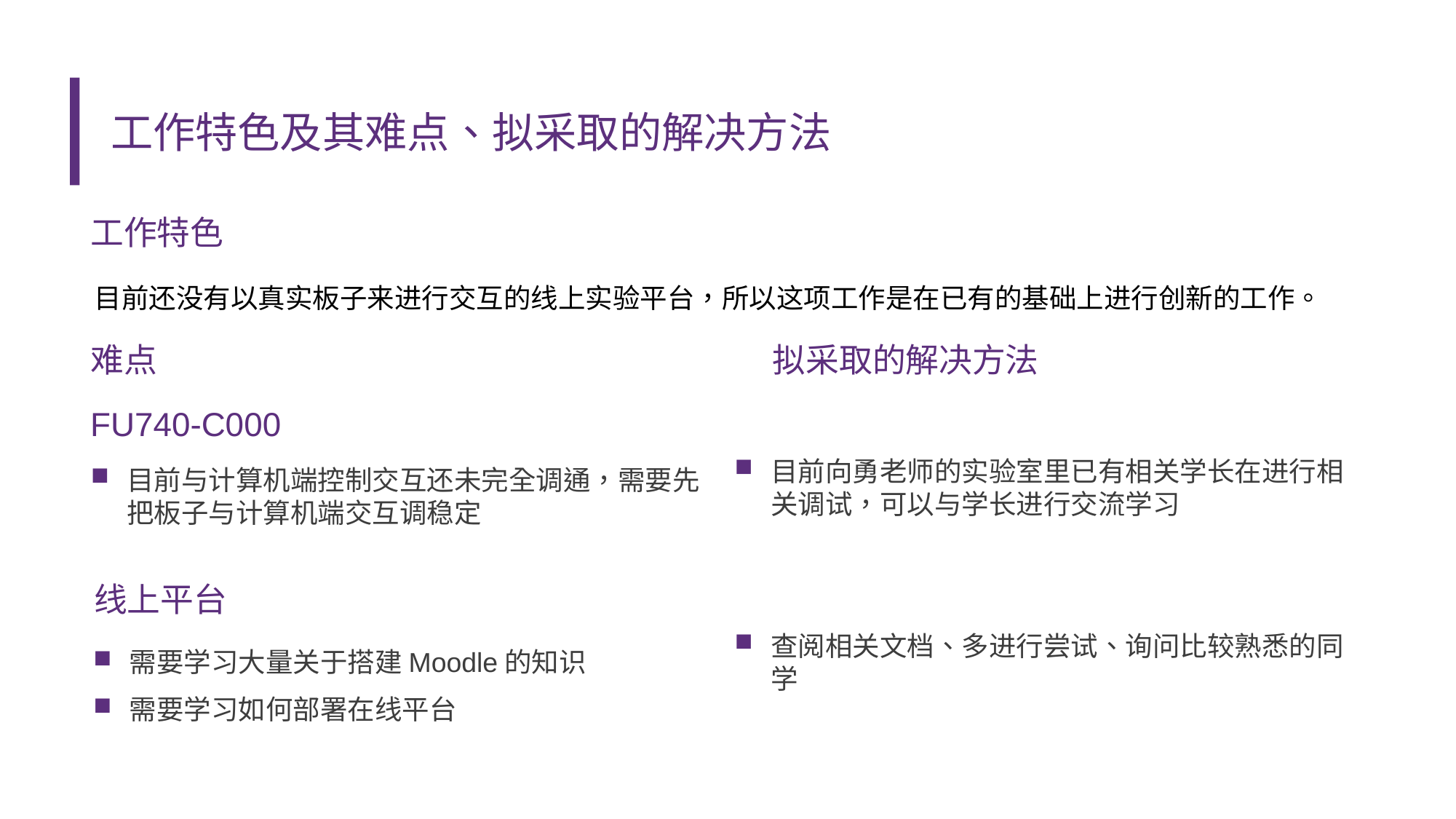

# 工作特色及其难点、拟采取的解决方法
工作特色
目前还没有以真实板子来进行交互的线上实验平台，所以这项工作是在已有的基础上进行创新的工作。
拟采取的解决方法
难点
FU740-C000
目前向勇老师的实验室里已有相关学长在进行相关调试，可以与学长进行交流学习

查阅相关文档、多进行尝试、询问比较熟悉的同学
目前与计算机端控制交互还未完全调通，需要先把板子与计算机端交互调稳定
线上平台
需要学习大量关于搭建Moodle的知识
需要学习如何部署在线平台